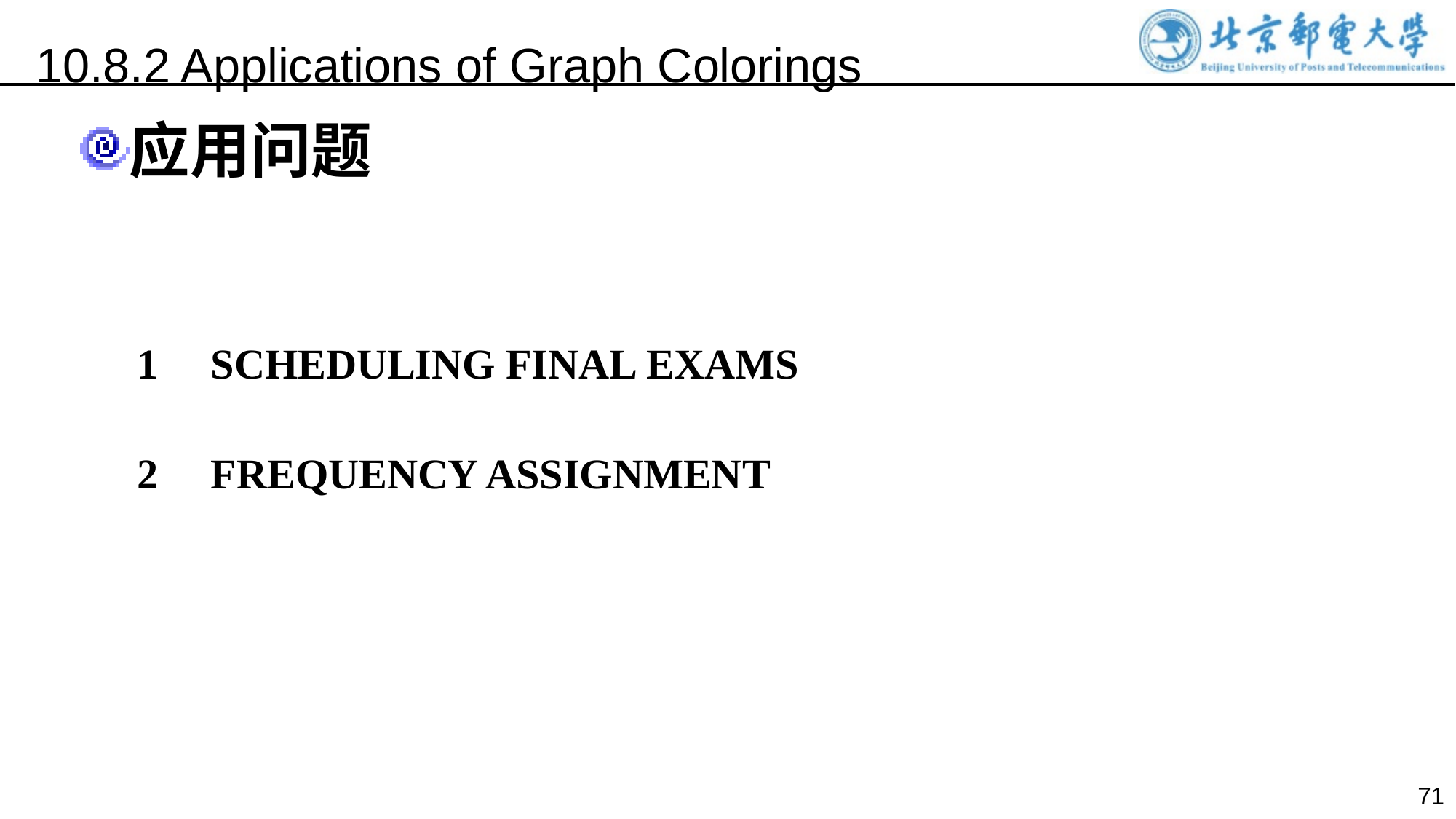

10.8.2 Applications of Graph Colorings
应用问题
       1     SCHEDULING FINAL EXAMS
       2     FREQUENCY ASSIGNMENT